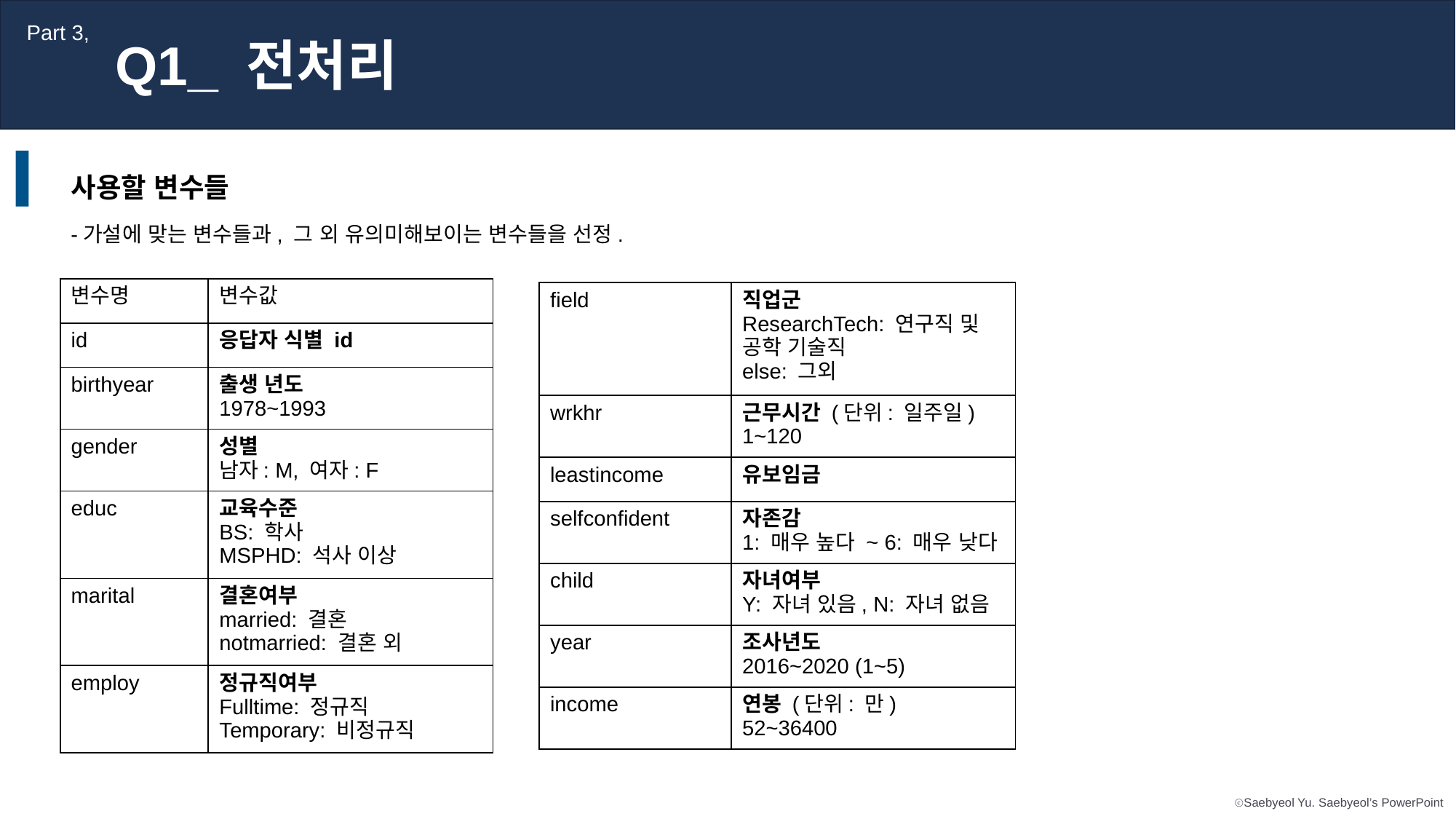

Part 3,
Q1_ 전처리
사용할 변수들

-가설에 맞는 변수들과, 그 외 유의미해보이는 변수들을 선정.
| 변수명 | 변수값 |
| --- | --- |
| id | 응답자 식별 id |
| birthyear | 출생 년도 1978~1993 |
| gender | 성별 남자: M, 여자: F |
| educ | 교육수준 BS: 학사 MSPHD: 석사 이상 |
| marital | 결혼여부 married: 결혼 notmarried: 결혼 외 |
| employ | 정규직여부 Fulltime: 정규직 Temporary: 비정규직 |
| field | 직업군 ResearchTech: 연구직 및 공학 기술직 else: 그외 |
| --- | --- |
| wrkhr | 근무시간 (단위: 일주일) 1~120 |
| leastincome | 유보임금 |
| selfconfident | 자존감 1: 매우 높다 ~ 6: 매우 낮다 |
| child | 자녀여부 Y: 자녀 있음, N: 자녀 없음 |
| year | 조사년도 2016~2020 (1~5) |
| income | 연봉 (단위: 만) 52~36400 |